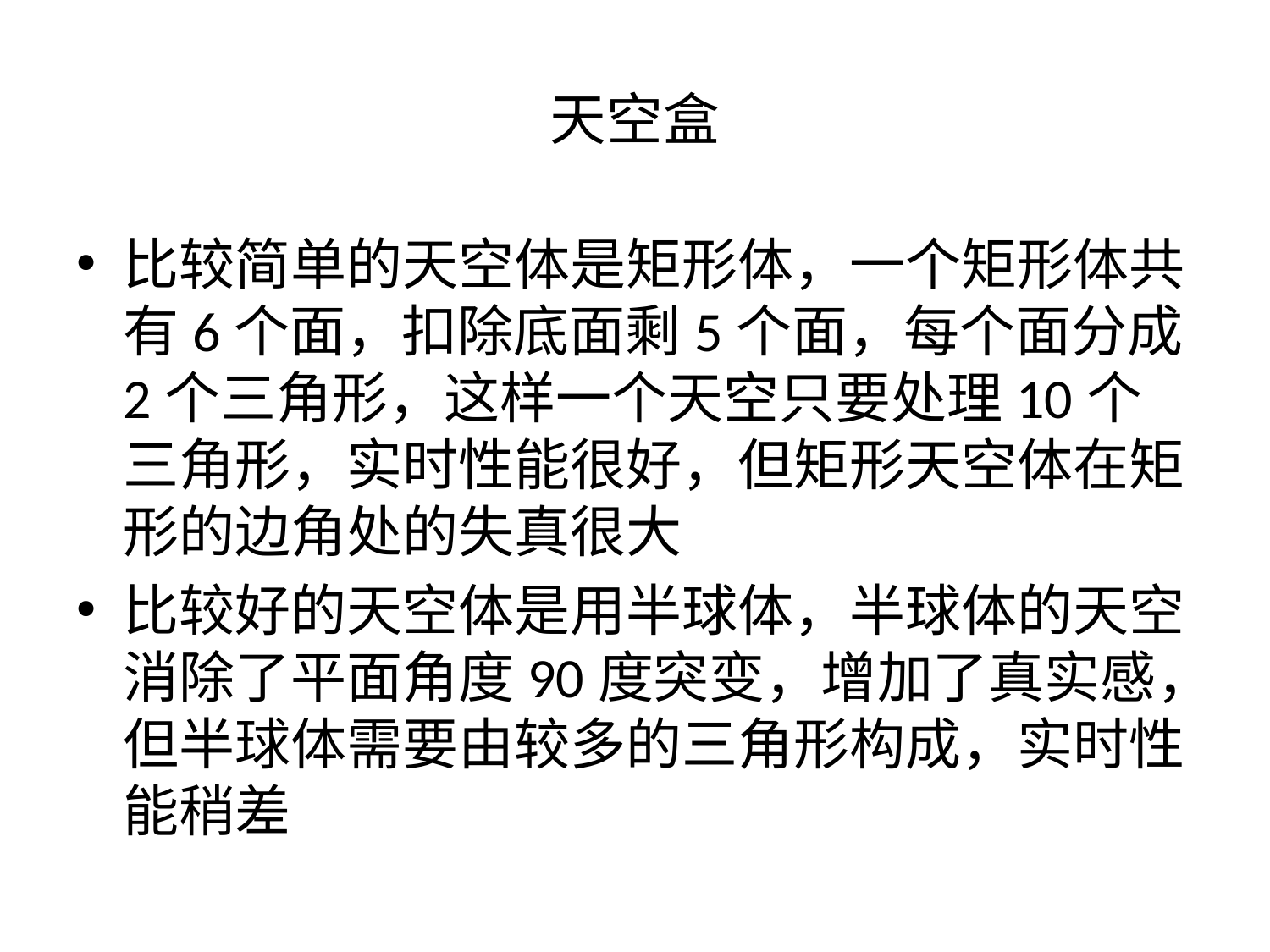

# 天空盒
比较简单的天空体是矩形体，一个矩形体共有6个面，扣除底面剩5个面，每个面分成2个三角形，这样一个天空只要处理10个三角形，实时性能很好，但矩形天空体在矩形的边角处的失真很大
比较好的天空体是用半球体，半球体的天空消除了平面角度90度突变，增加了真实感，但半球体需要由较多的三角形构成，实时性能稍差